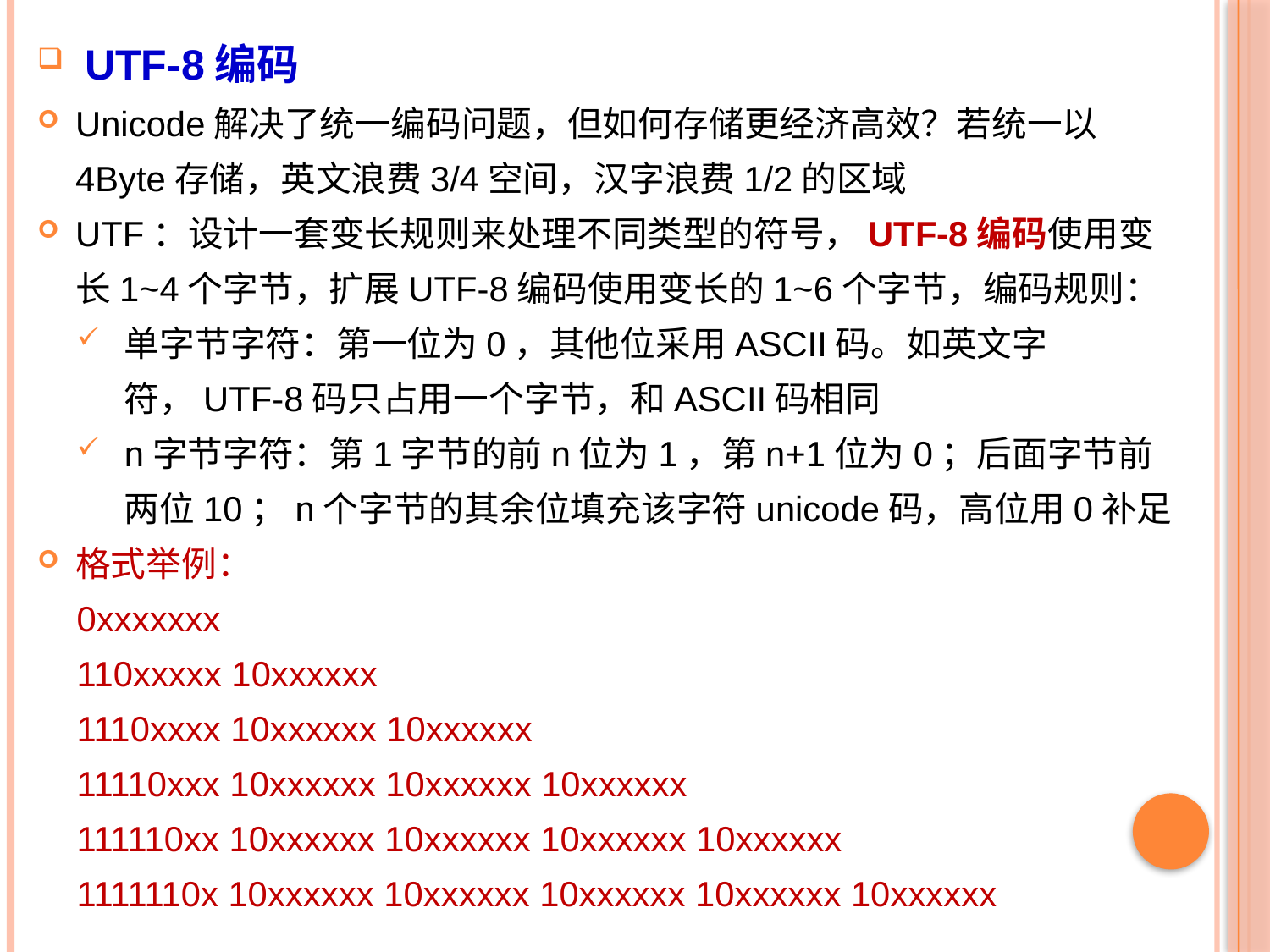

UTF-8编码
Unicode解决了统一编码问题，但如何存储更经济高效？若统一以4Byte存储，英文浪费3/4空间，汉字浪费1/2的区域
UTF：设计一套变长规则来处理不同类型的符号，UTF-8编码使用变长1~4个字节，扩展UTF-8编码使用变长的1~6个字节，编码规则：
单字节字符：第一位为0，其他位采用ASCII码。如英文字符，UTF-8码只占用一个字节，和ASCII码相同
n字节字符：第1字节的前n位为1，第n+1位为0；后面字节前两位10；n个字节的其余位填充该字符unicode码，高位用0补足
格式举例：
0xxxxxxx
110xxxxx 10xxxxxx
1110xxxx 10xxxxxx 10xxxxxx
11110xxx 10xxxxxx 10xxxxxx 10xxxxxx
111110xx 10xxxxxx 10xxxxxx 10xxxxxx 10xxxxxx
1111110x 10xxxxxx 10xxxxxx 10xxxxxx 10xxxxxx 10xxxxxx